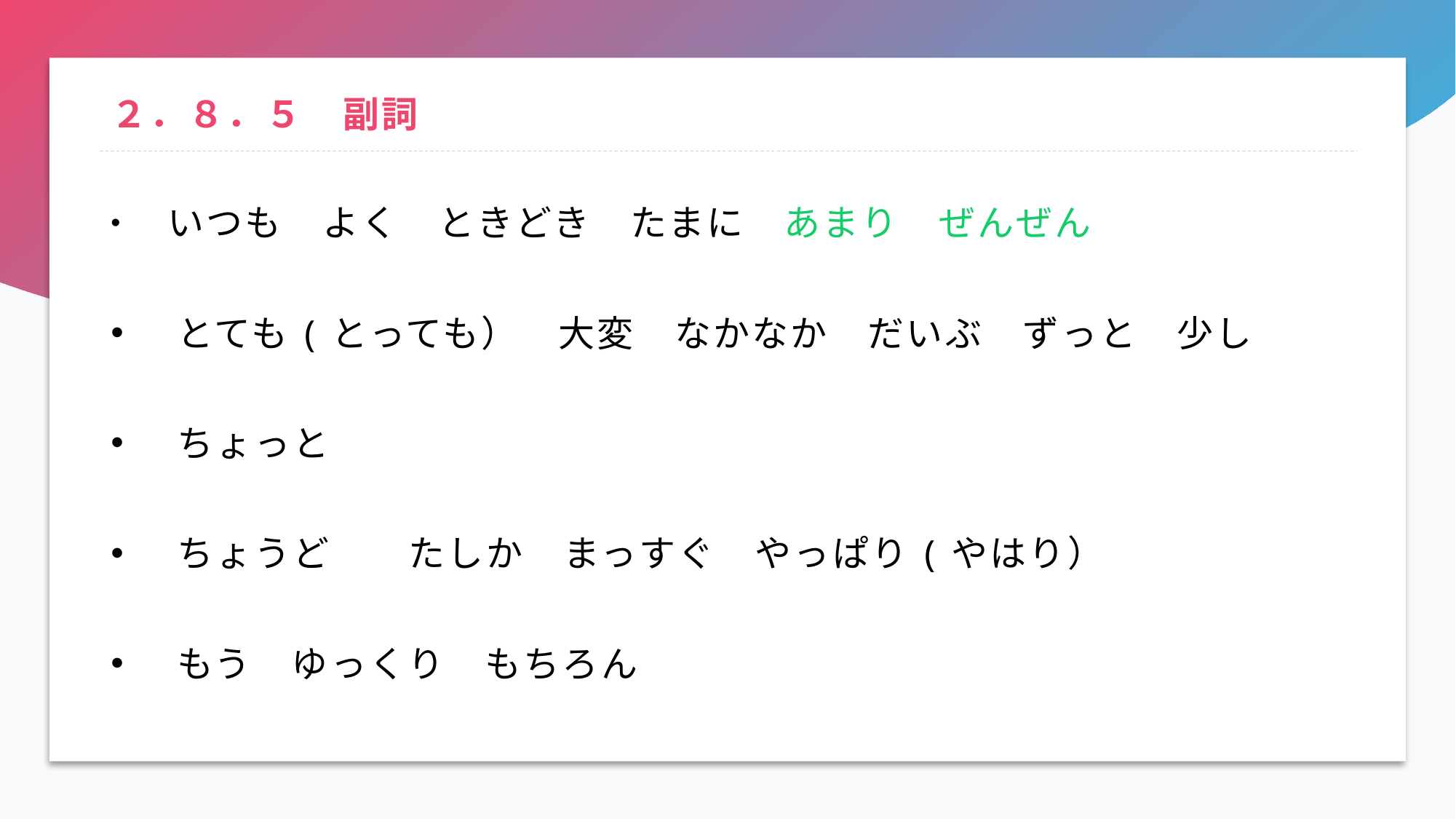

# ２．８．５　副詞
　いつも　よく　ときどき　たまに　あまり　ぜんぜん
　とても(とっても）　大変　なかなか　だいぶ　ずっと　少し
　ちょっと
　ちょうど　　たしか　まっすぐ　やっぱり(やはり）
　もう　ゆっくり　もちろん